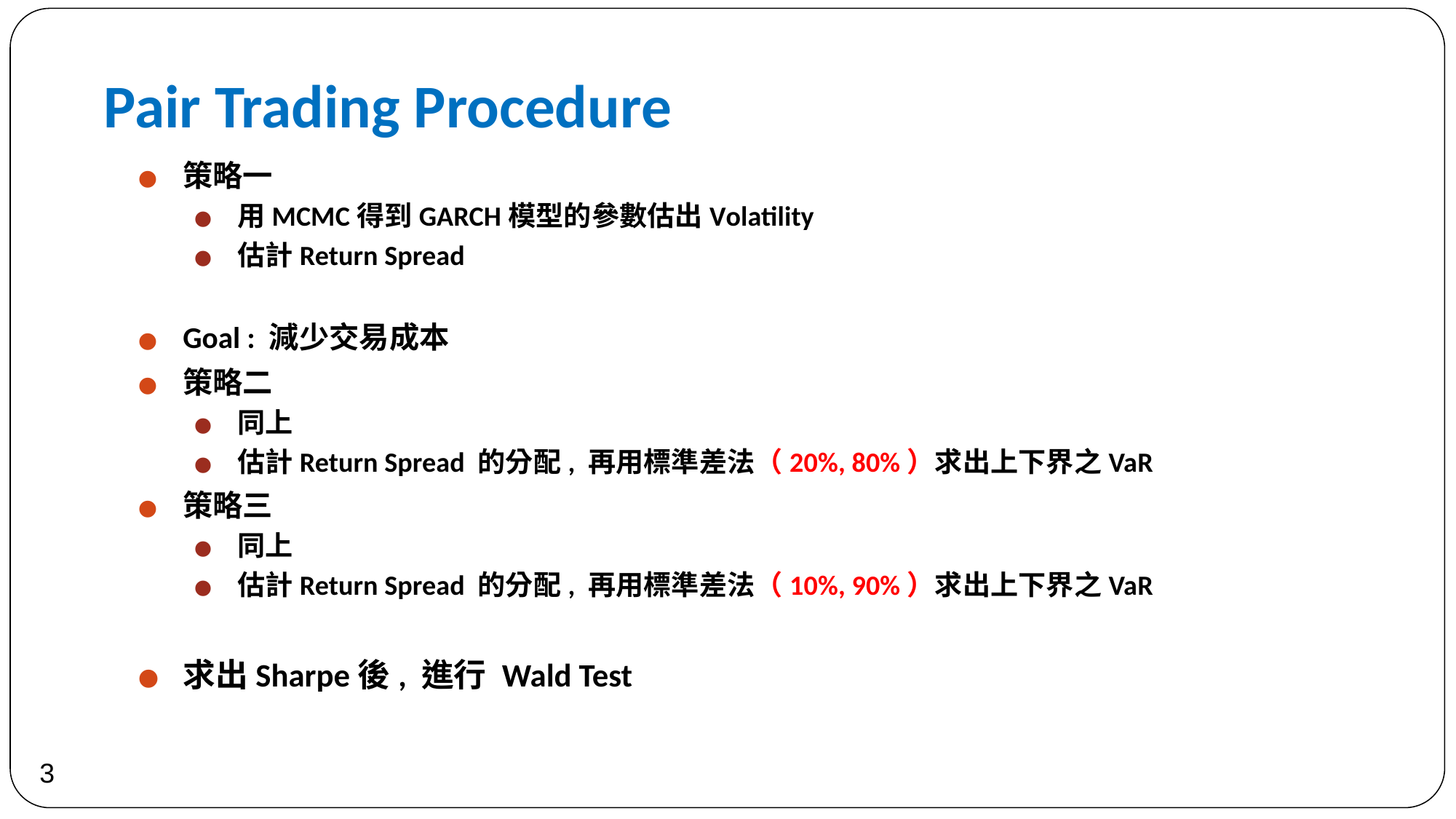

# Pair Trading Procedure
策略一
用MCMC得到GARCH模型的參數估出Volatility
估計Return Spread

Goal : 減少交易成本
策略二
同上
估計Return Spread 的分配, 再用標準差法（20%, 80%）求出上下界之VaR
策略三
同上
估計Return Spread 的分配, 再用標準差法（10%, 90%）求出上下界之VaR

求出Sharpe後, 進行 Wald Test